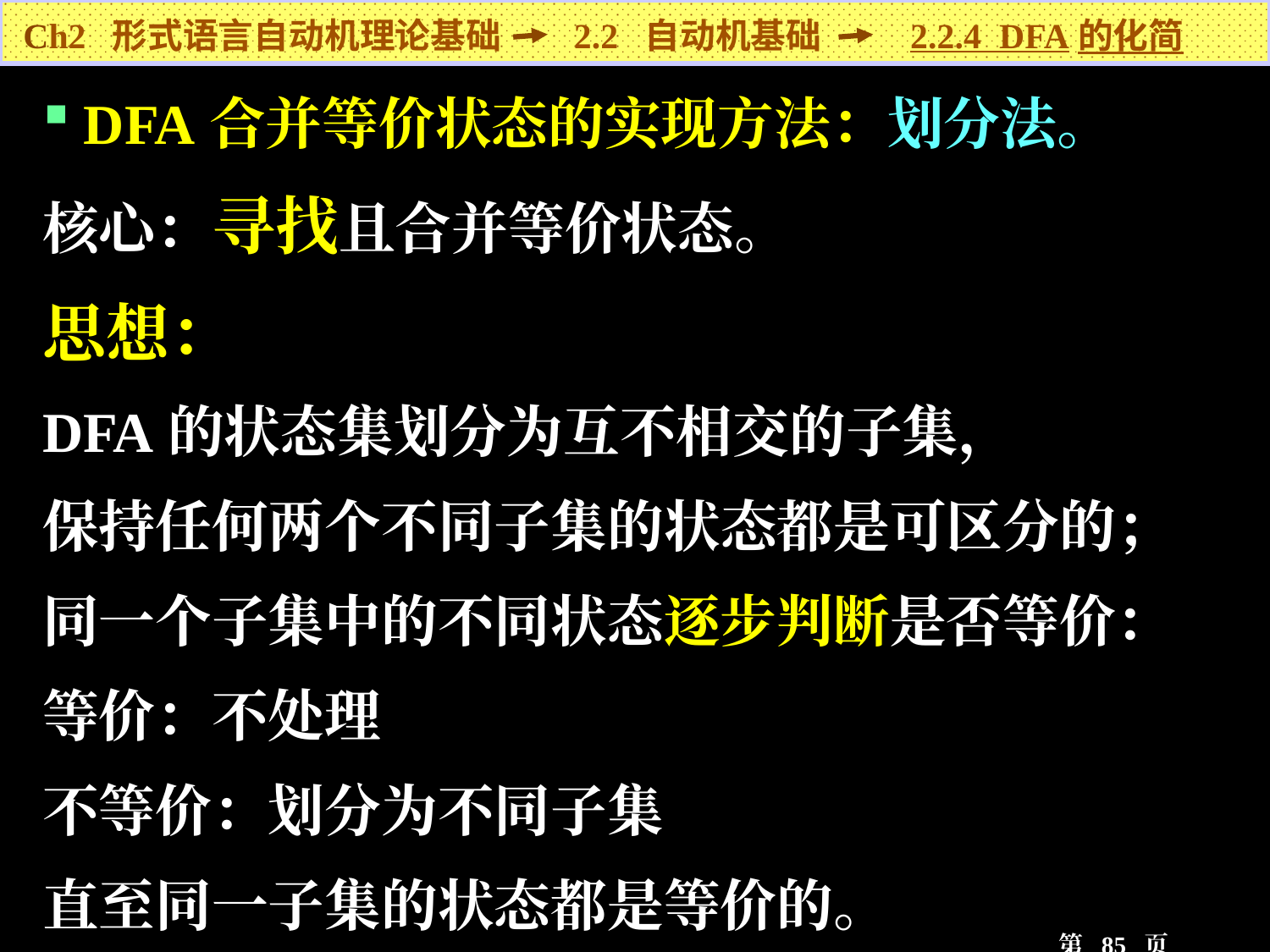

Ch2  形式语言自动机理论基础        2.2  自动机基础          2.2.4  DFA的化简

 DFA合并等价状态的实现方法：划分法。
核心：寻找且合并等价状态。
思想：
DFA的状态集划分为互不相交的子集，
保持任何两个不同子集的状态都是可区分的；
同一个子集中的不同状态逐步判断是否等价：
等价：不处理
不等价：划分为不同子集
直至同一子集的状态都是等价的。